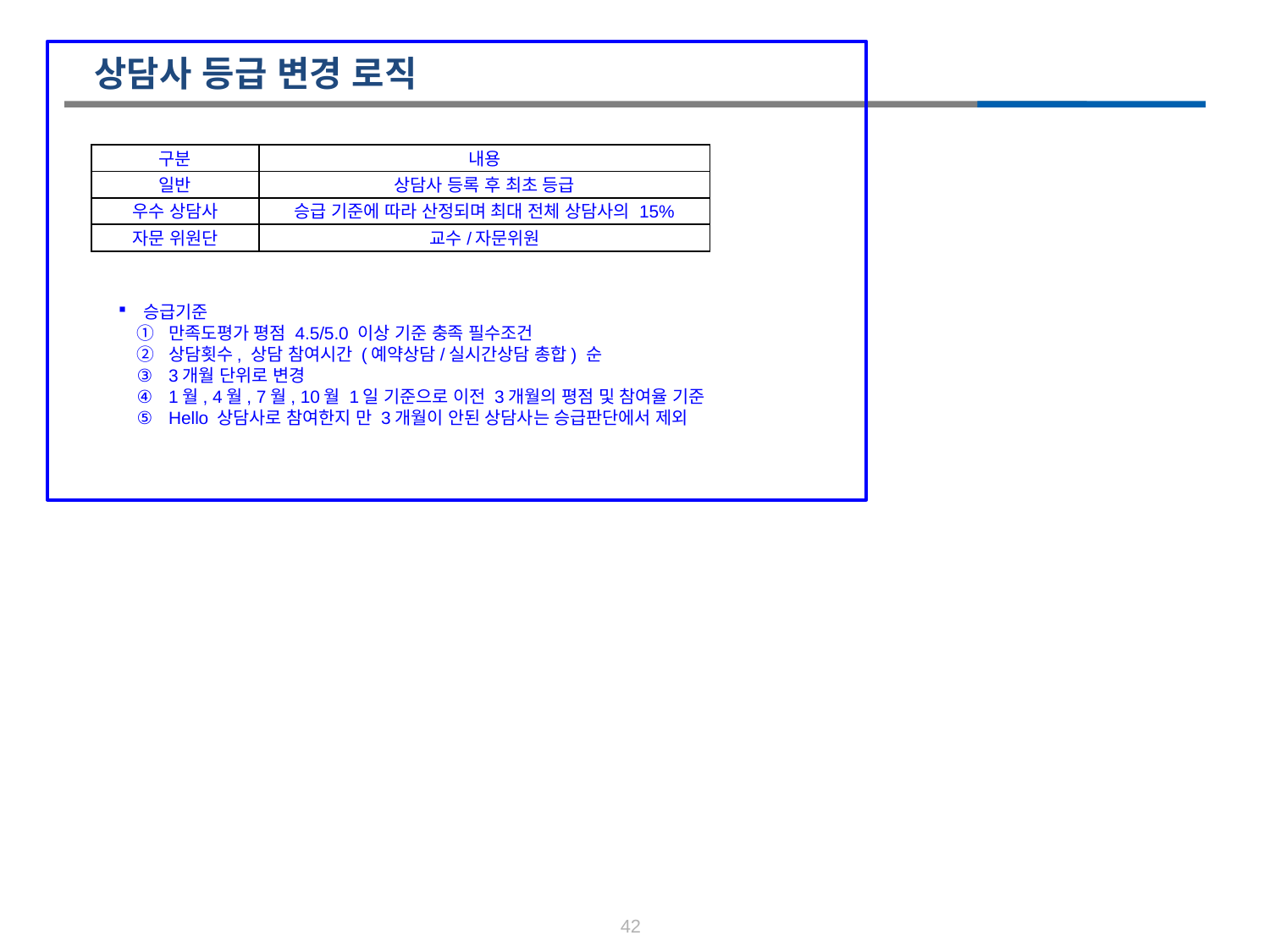

상담사 등급 변경 로직

| 구분 | 내용 |
| --- | --- |
| 일반 | 상담사 등록 후 최초 등급 |
| 우수 상담사 | 승급 기준에 따라 산정되며 최대 전체 상담사의 15% |
| 자문 위원단 | 교수/자문위원 |
승급기준
만족도평가 평점 4.5/5.0 이상 기준 충족 필수조건
상담횟수, 상담 참여시간 (예약상담/실시간상담 총합) 순
3개월 단위로 변경
1월, 4월, 7월, 10월 1일 기준으로 이전 3개월의 평점 및 참여율 기준
Hello 상담사로 참여한지 만 3개월이 안된 상담사는 승급판단에서 제외

42